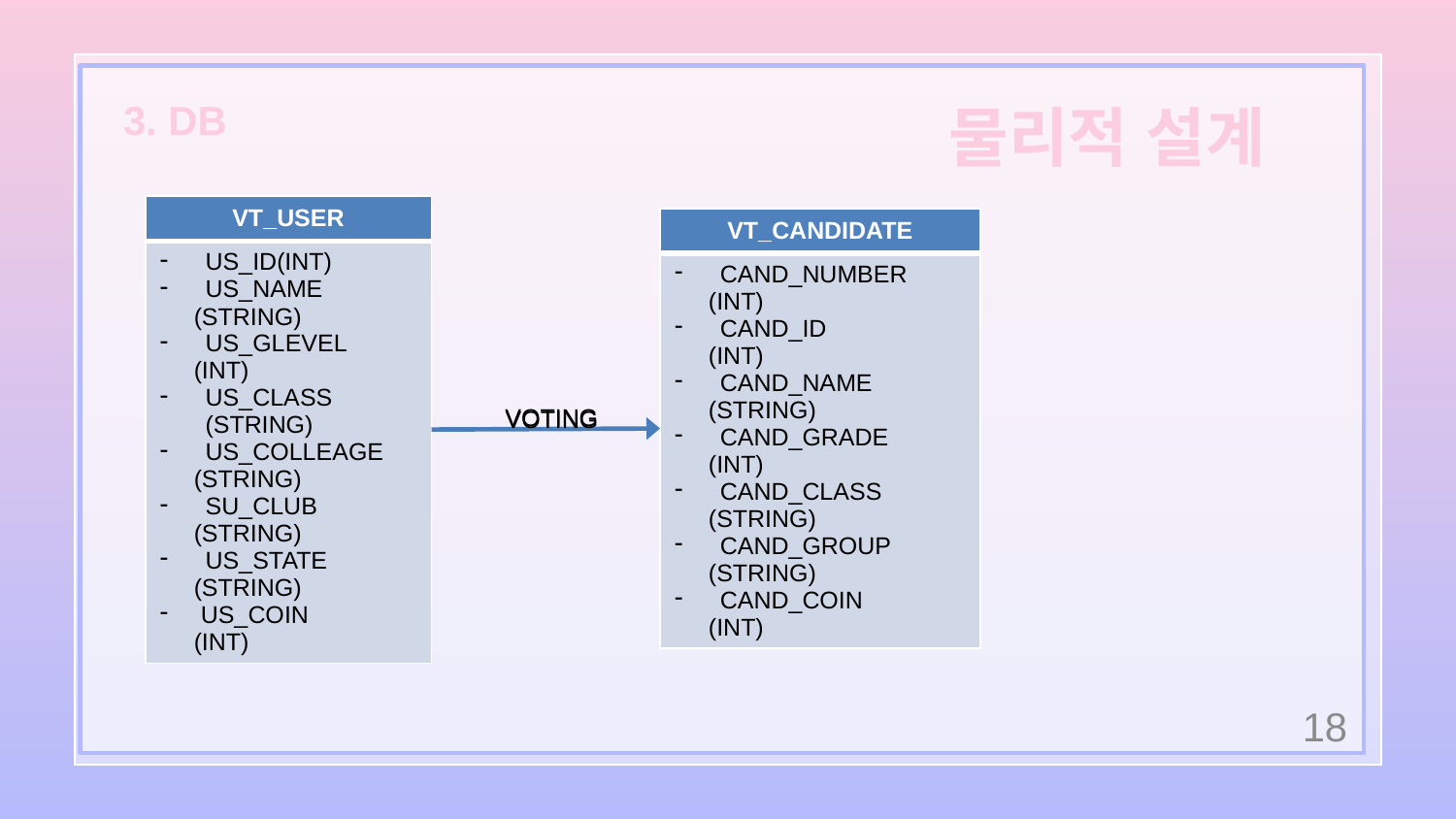

3. DB
물리적 설계
| VT\_USER |
| --- |
| US\_ID(INT) US\_NAME (STRING) US\_GLEVEL (INT) US\_CLASS (STRING) US\_COLLEAGE (STRING) SU\_CLUB (STRING) US\_STATE (STRING) US\_COIN (INT) |
| VT\_CANDIDATE |
| --- |
| CAND\_NUMBER (INT) CAND\_ID (INT) CAND\_NAME (STRING) CAND\_GRADE (INT) CAND\_CLASS (STRING) CAND\_GROUP (STRING) CAND\_COIN (INT) |
VOTING
VOTING
18